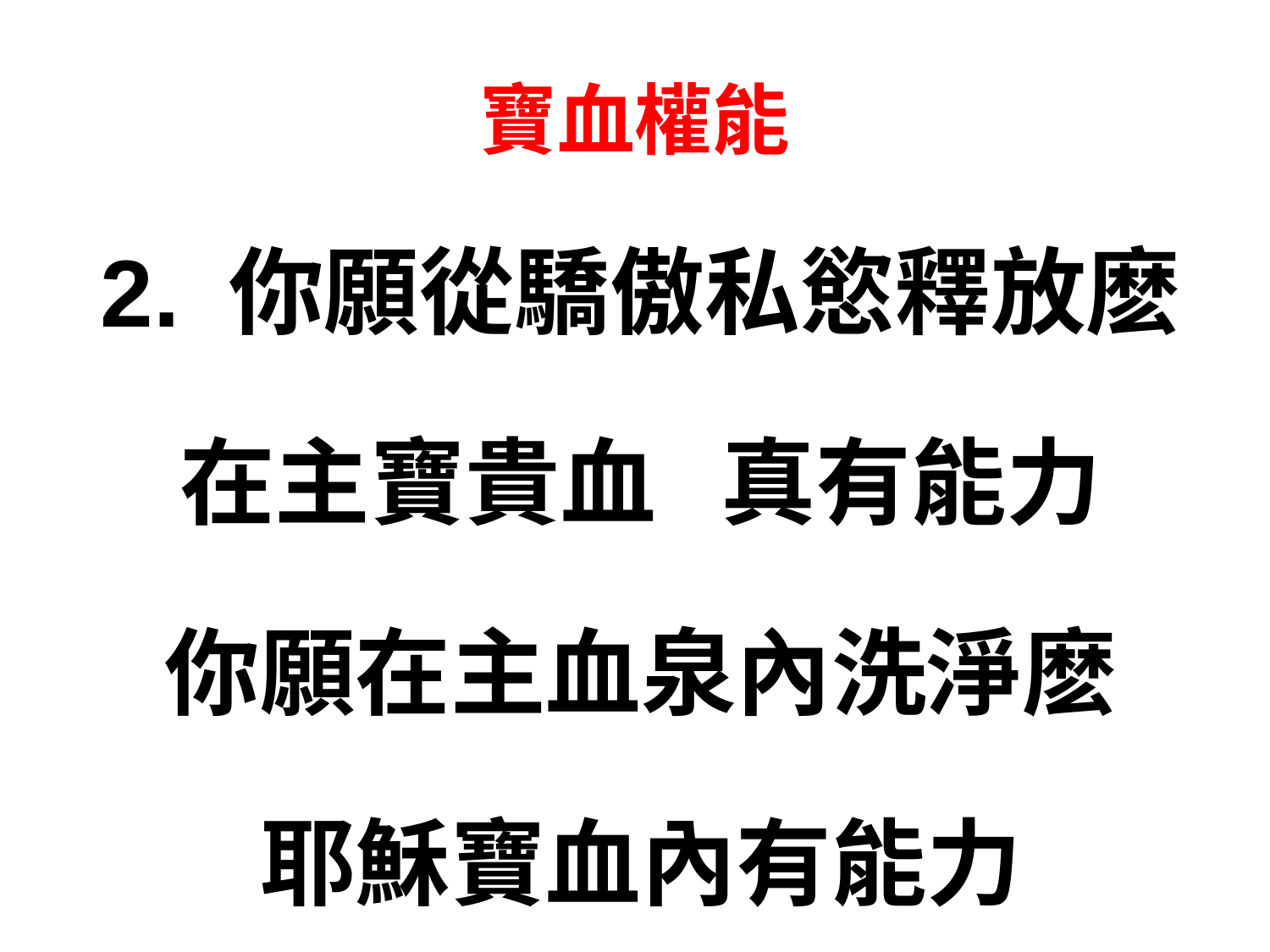

# 寶血權能
2. 你願從驕傲私慾釋放麽
在主寶貴血   真有能力
你願在主血泉內洗淨麽
耶穌寶血內有能力